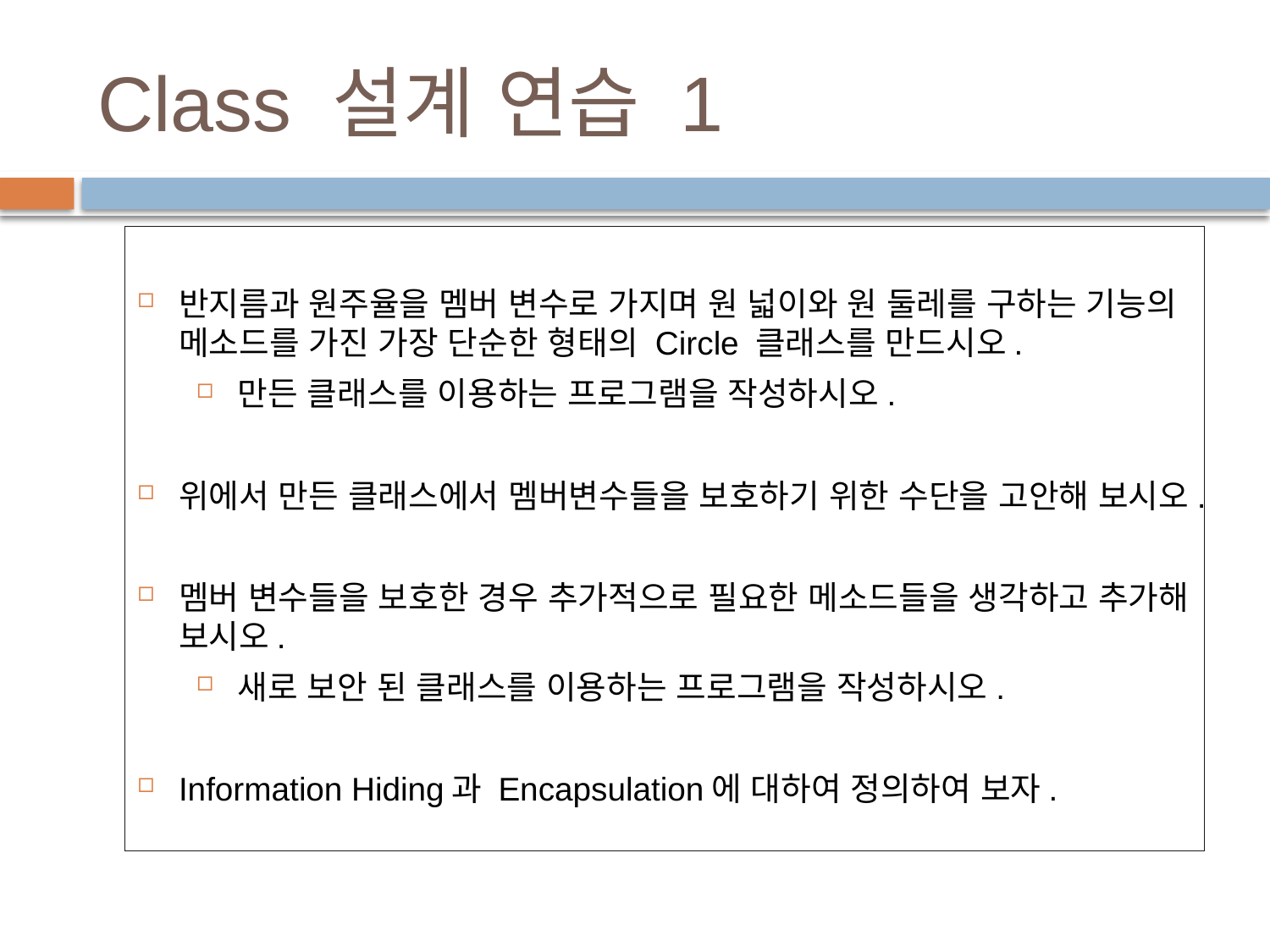

# Class 설계 연습 1

반지름과 원주율을 멤버 변수로 가지며 원 넓이와 원 둘레를 구하는 기능의 메소드를 가진 가장 단순한 형태의 Circle 클래스를 만드시오.
만든 클래스를 이용하는 프로그램을 작성하시오.

위에서 만든 클래스에서 멤버변수들을 보호하기 위한 수단을 고안해 보시오.

멤버 변수들을 보호한 경우 추가적으로 필요한 메소드들을 생각하고 추가해 보시오.
새로 보안 된 클래스를 이용하는 프로그램을 작성하시오.

Information Hiding과 Encapsulation에 대하여 정의하여 보자.